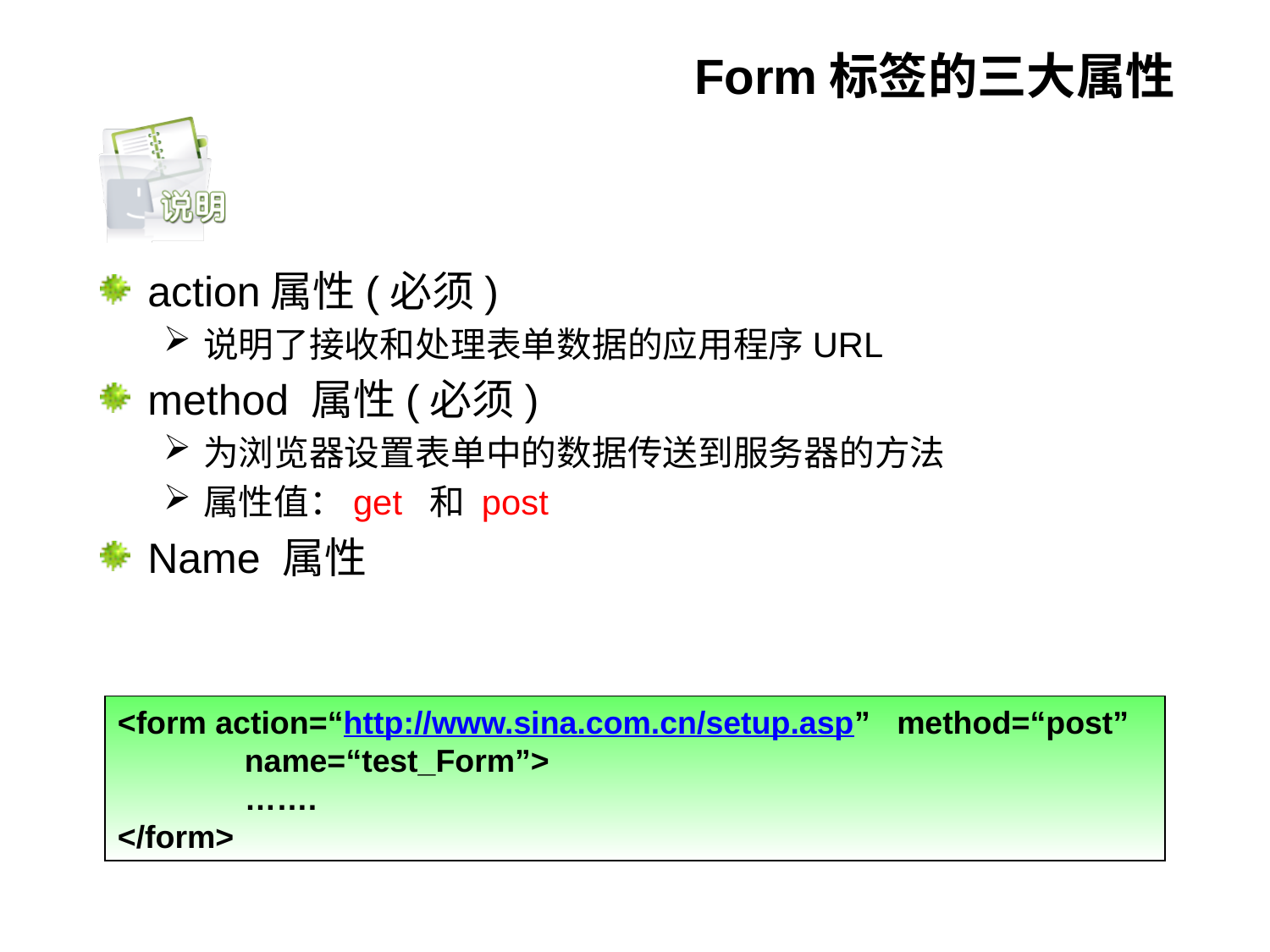

# Form标签的三大属性
action属性(必须)
说明了接收和处理表单数据的应用程序URL
method 属性(必须)
为浏览器设置表单中的数据传送到服务器的方法
属性值：get  和 post
Name 属性
<form action=“http://www.sina.com.cn/setup.asp”   method=“post”         	name=“test_Form”>
	…….
</form>